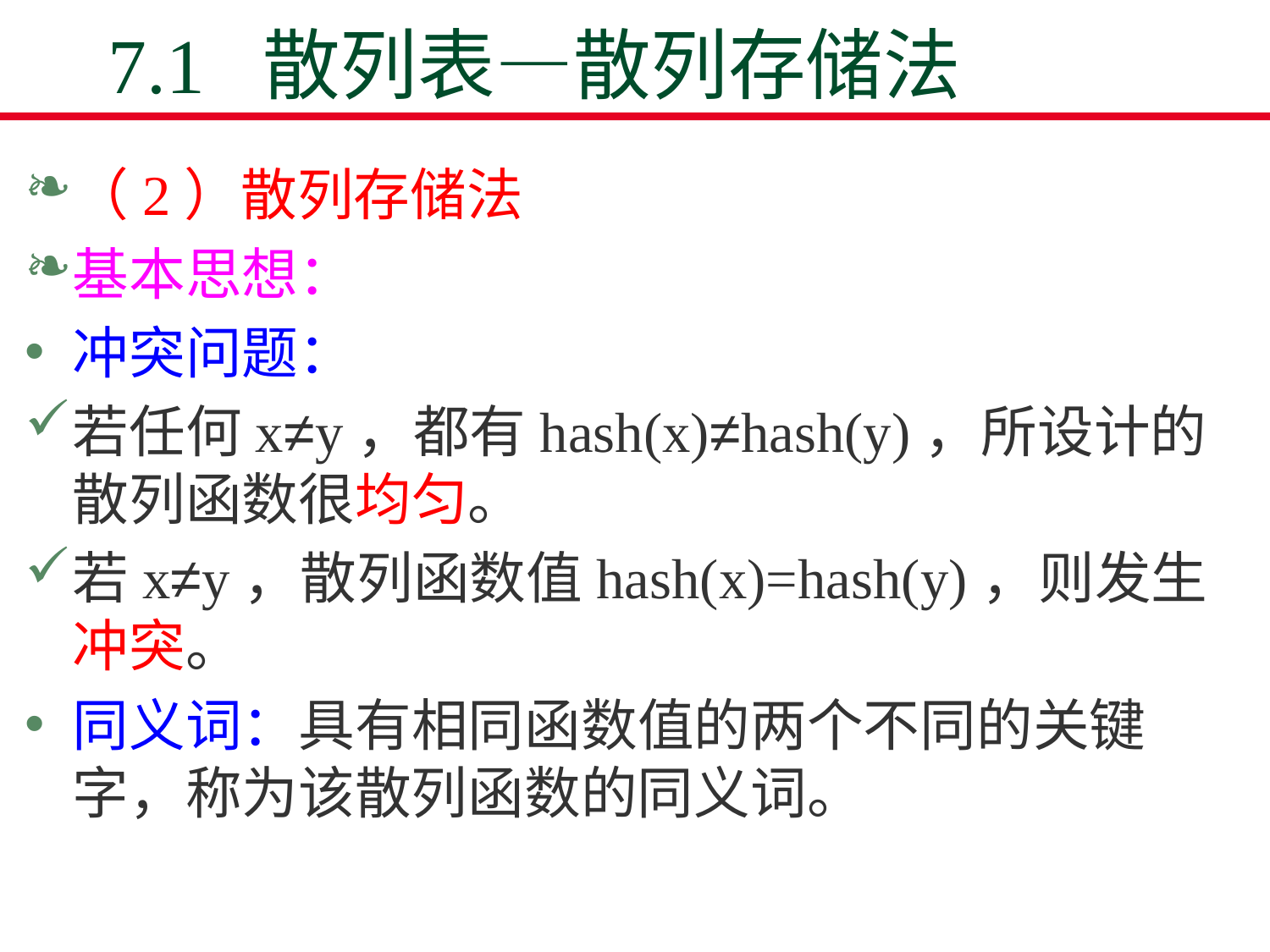

# 7.1  散列表—散列存储法
（2）散列存储法
基本思想：
冲突问题：
若任何x≠y，都有hash(x)≠hash(y)，所设计的散列函数很均匀。
若x≠y，散列函数值hash(x)=hash(y)，则发生冲突。
同义词：具有相同函数值的两个不同的关键字，称为该散列函数的同义词。